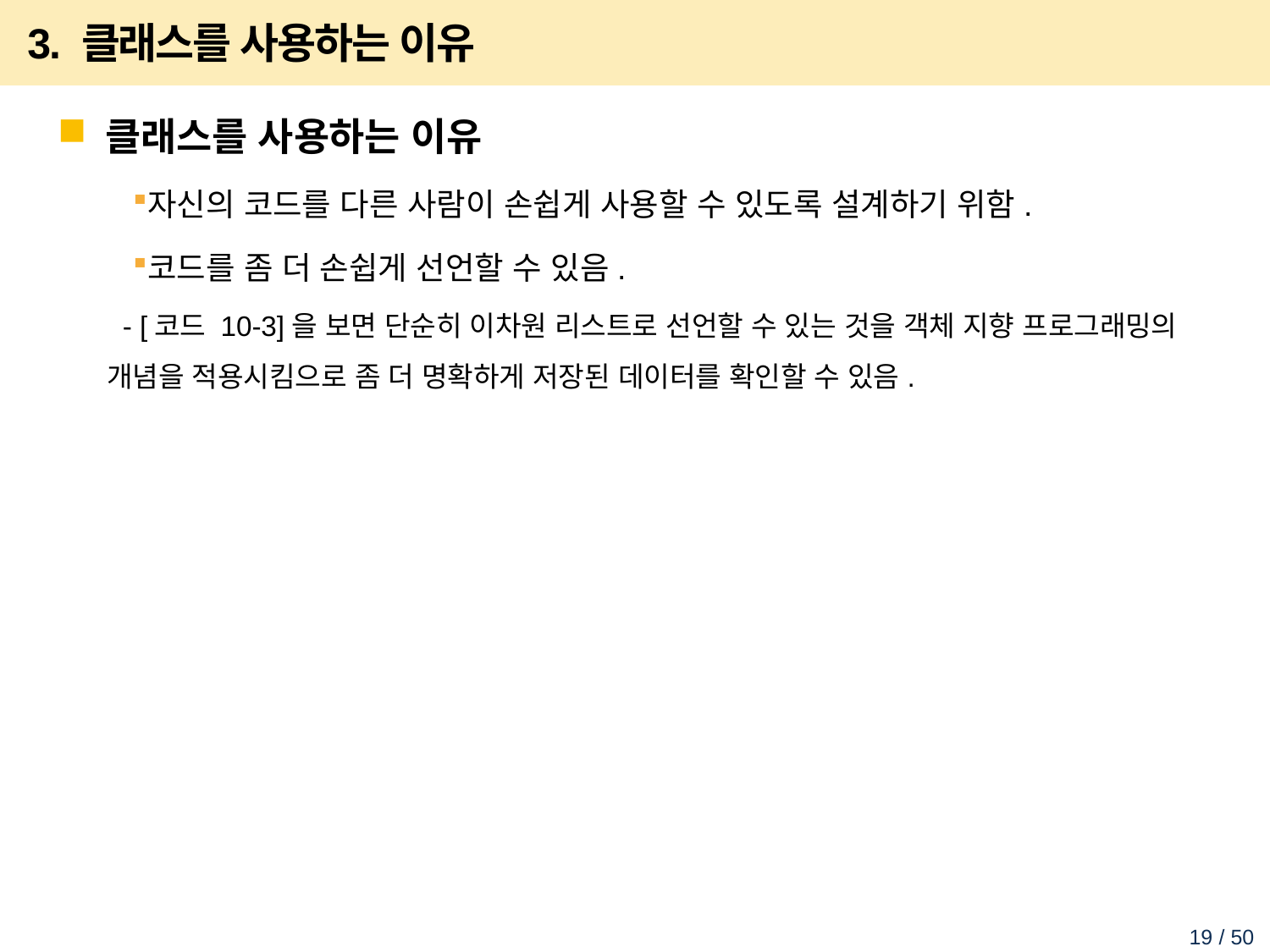

# 3. 클래스를 사용하는 이유
클래스를 사용하는 이유
자신의 코드를 다른 사람이 손쉽게 사용할 수 있도록 설계하기 위함.
코드를 좀 더 손쉽게 선언할 수 있음.
  - [코드 10-3]을 보면 단순히 이차원 리스트로 선언할 수 있는 것을 객체 지향 프로그래밍의 개념을 적용시킴으로 좀 더 명확하게 저장된 데이터를 확인할 수 있음.